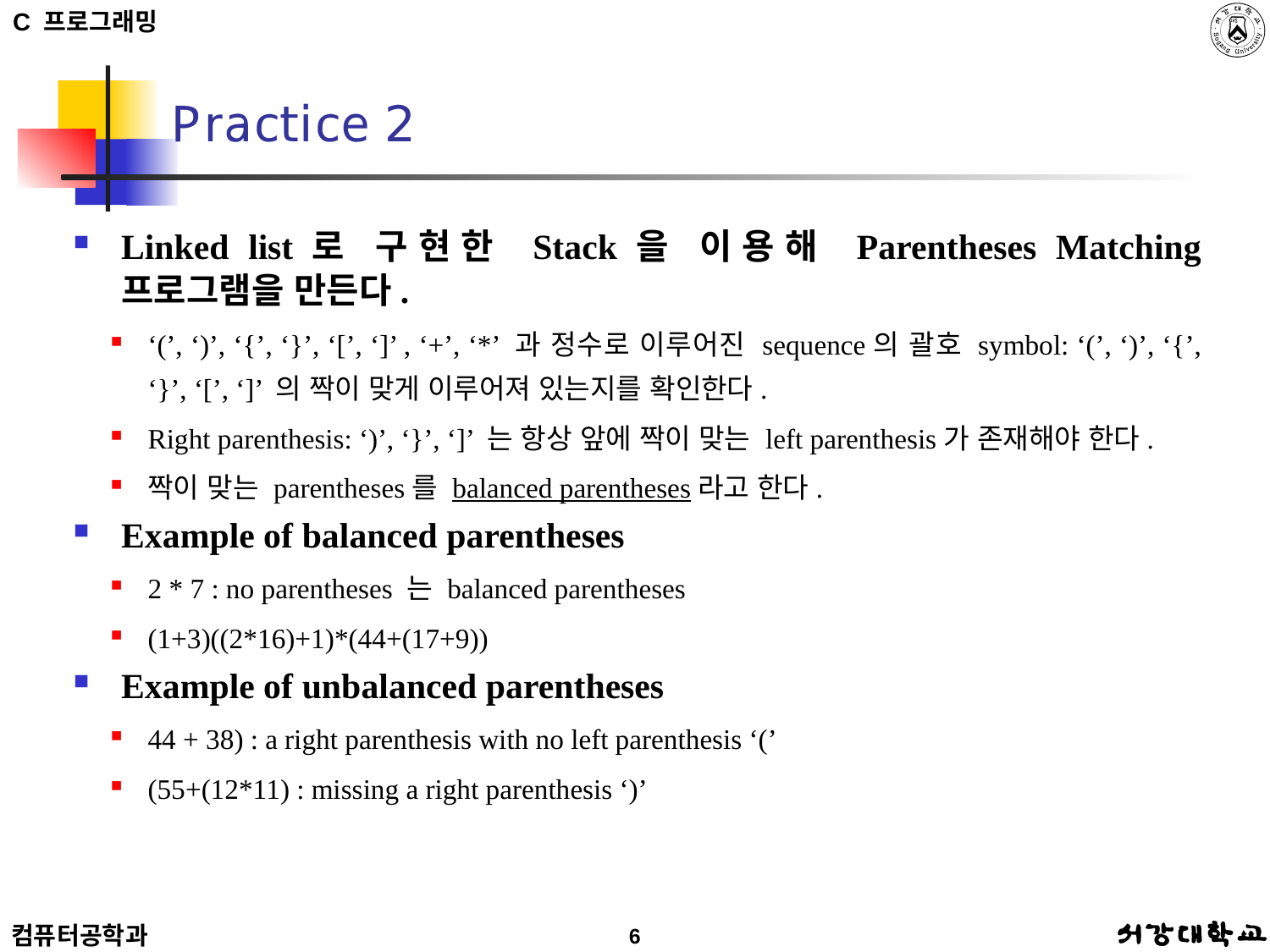

# Practice 2
Linked list로 구현한 Stack을 이용해 Parentheses Matching 프로그램을 만든다.
‘(’, ‘)’, ‘{’, ‘}’, ‘[’, ‘]’ , ‘+’, ‘*’ 과 정수로 이루어진 sequence의 괄호 symbol: ‘(’, ‘)’, ‘{’, ‘}’, ‘[’, ‘]’ 의 짝이 맞게 이루어져 있는지를 확인한다.
Right parenthesis: ‘)’, ‘}’, ‘]’ 는 항상 앞에 짝이 맞는 left parenthesis가 존재해야 한다.
짝이 맞는 parentheses를 balanced parentheses라고 한다.
Example of balanced parentheses
2 * 7 : no parentheses 는 balanced parentheses
(1+3)((2*16)+1)*(44+(17+9))
Example of unbalanced parentheses
44 + 38) : a right parenthesis with no left parenthesis ‘(’
(55+(12*11) : missing a right parenthesis ‘)’

6